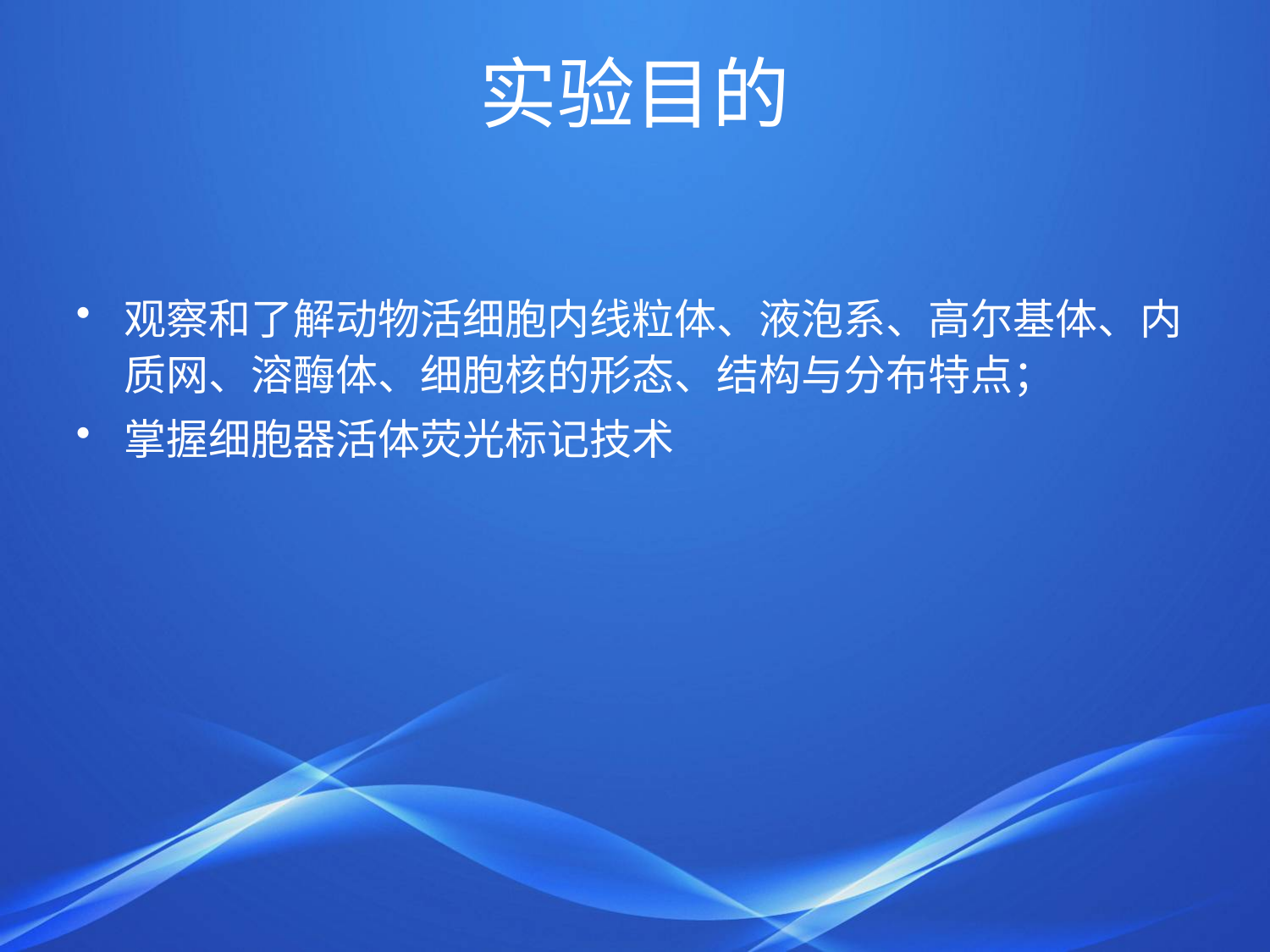

# 实验目的

观察和了解动物活细胞内线粒体、液泡系、高尔基体、内质网、溶酶体、细胞核的形态、结构与分布特点；
掌握细胞器活体荧光标记技术